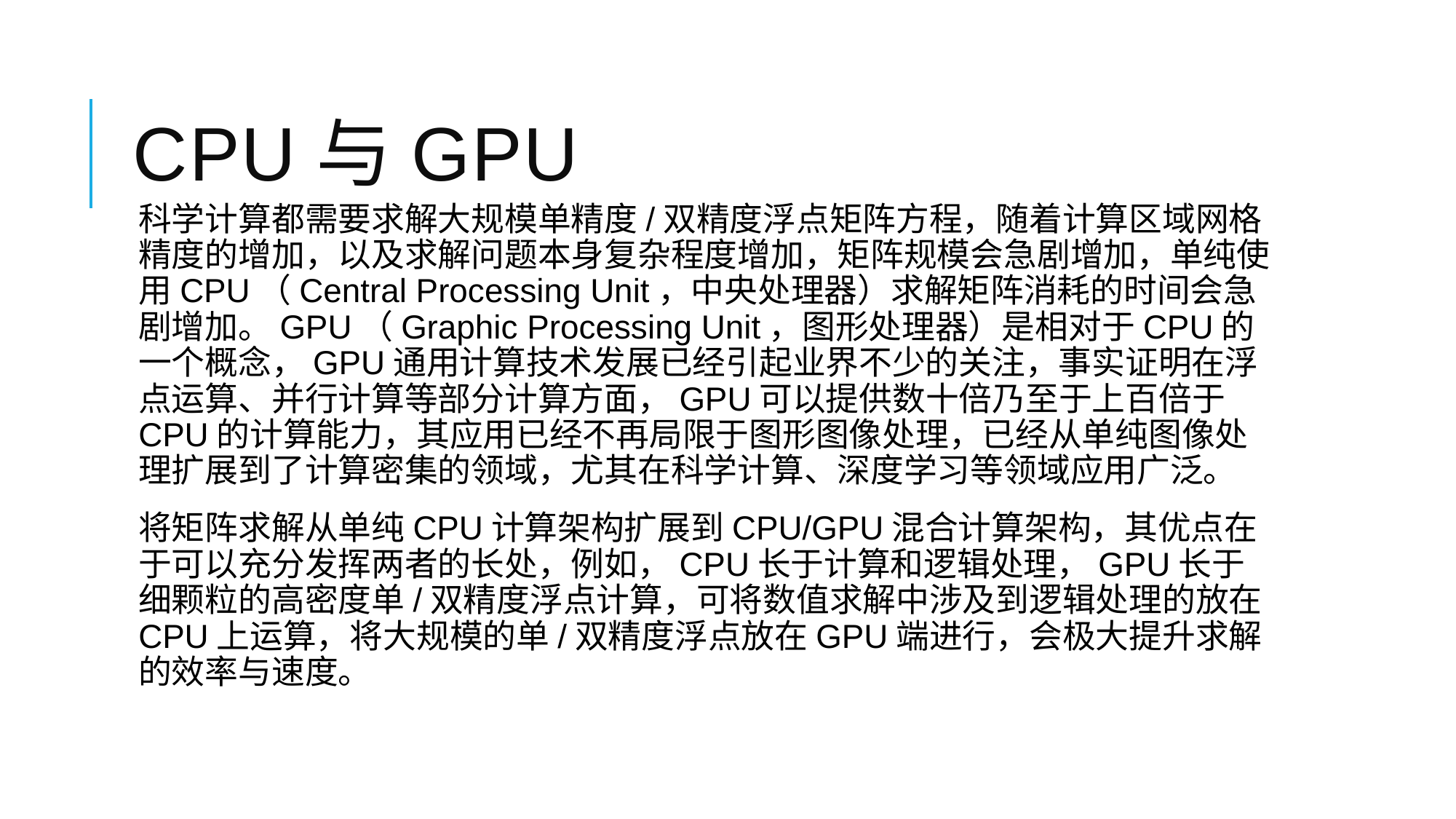

# CPU与GPU
科学计算都需要求解大规模单精度/双精度浮点矩阵方程，随着计算区域网格精度的增加，以及求解问题本身复杂程度增加，矩阵规模会急剧增加，单纯使用CPU（Central Processing Unit，中央处理器）求解矩阵消耗的时间会急剧增加。GPU（Graphic Processing Unit，图形处理器）是相对于CPU的一个概念，GPU通用计算技术发展已经引起业界不少的关注，事实证明在浮点运算、并行计算等部分计算方面，GPU可以提供数十倍乃至于上百倍于CPU的计算能力，其应用已经不再局限于图形图像处理，已经从单纯图像处理扩展到了计算密集的领域，尤其在科学计算、深度学习等领域应用广泛。
将矩阵求解从单纯CPU计算架构扩展到CPU/GPU混合计算架构，其优点在于可以充分发挥两者的长处，例如，CPU长于计算和逻辑处理，GPU长于细颗粒的高密度单/双精度浮点计算，可将数值求解中涉及到逻辑处理的放在CPU上运算，将大规模的单/双精度浮点放在GPU端进行，会极大提升求解的效率与速度。